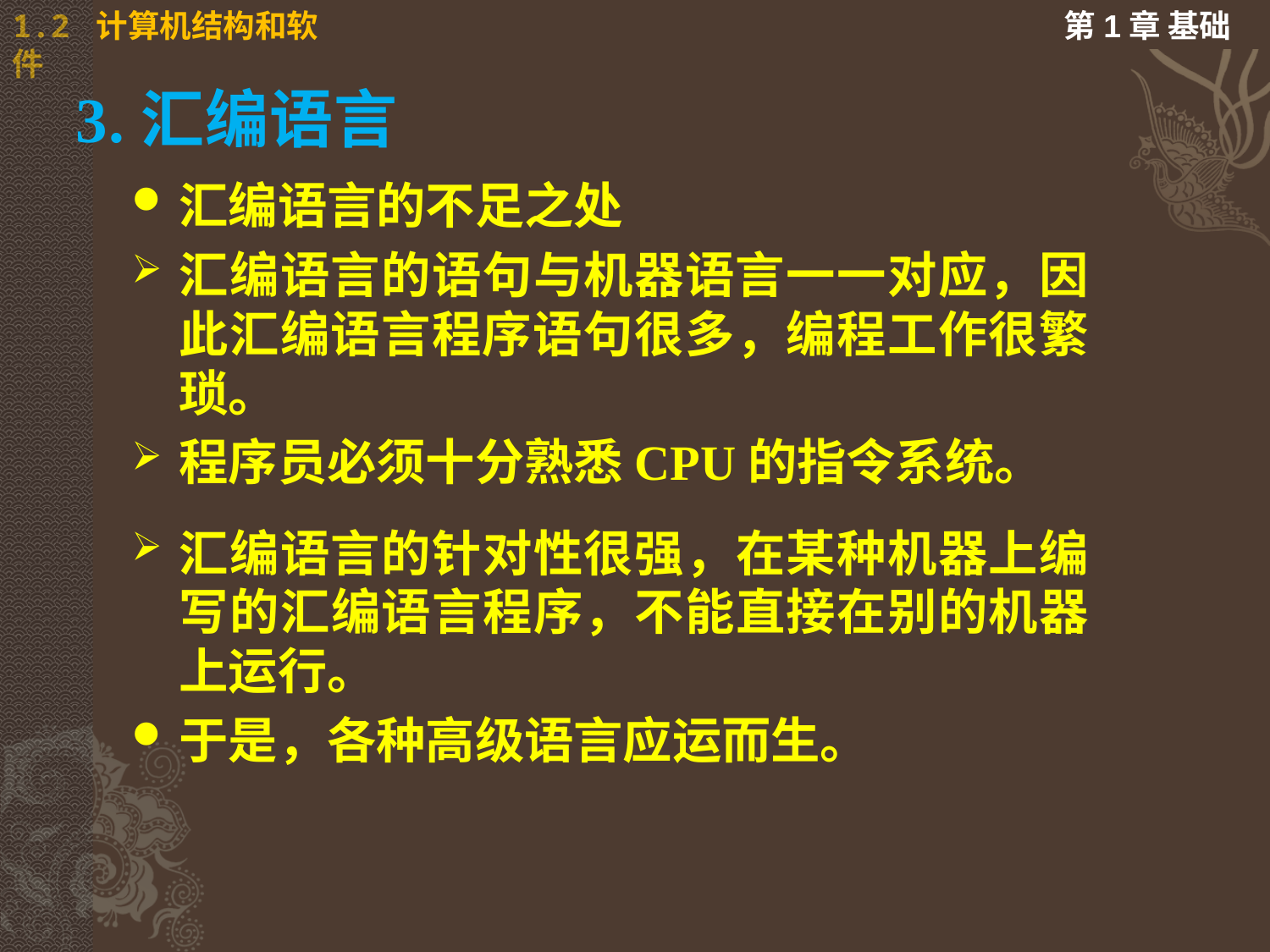

# 3.汇编语言
汇编语言的不足之处
汇编语言的语句与机器语言一一对应，因此汇编语言程序语句很多，编程工作很繁琐。
程序员必须十分熟悉CPU的指令系统。
汇编语言的针对性很强，在某种机器上编写的汇编语言程序，不能直接在别的机器上运行。
于是，各种高级语言应运而生。